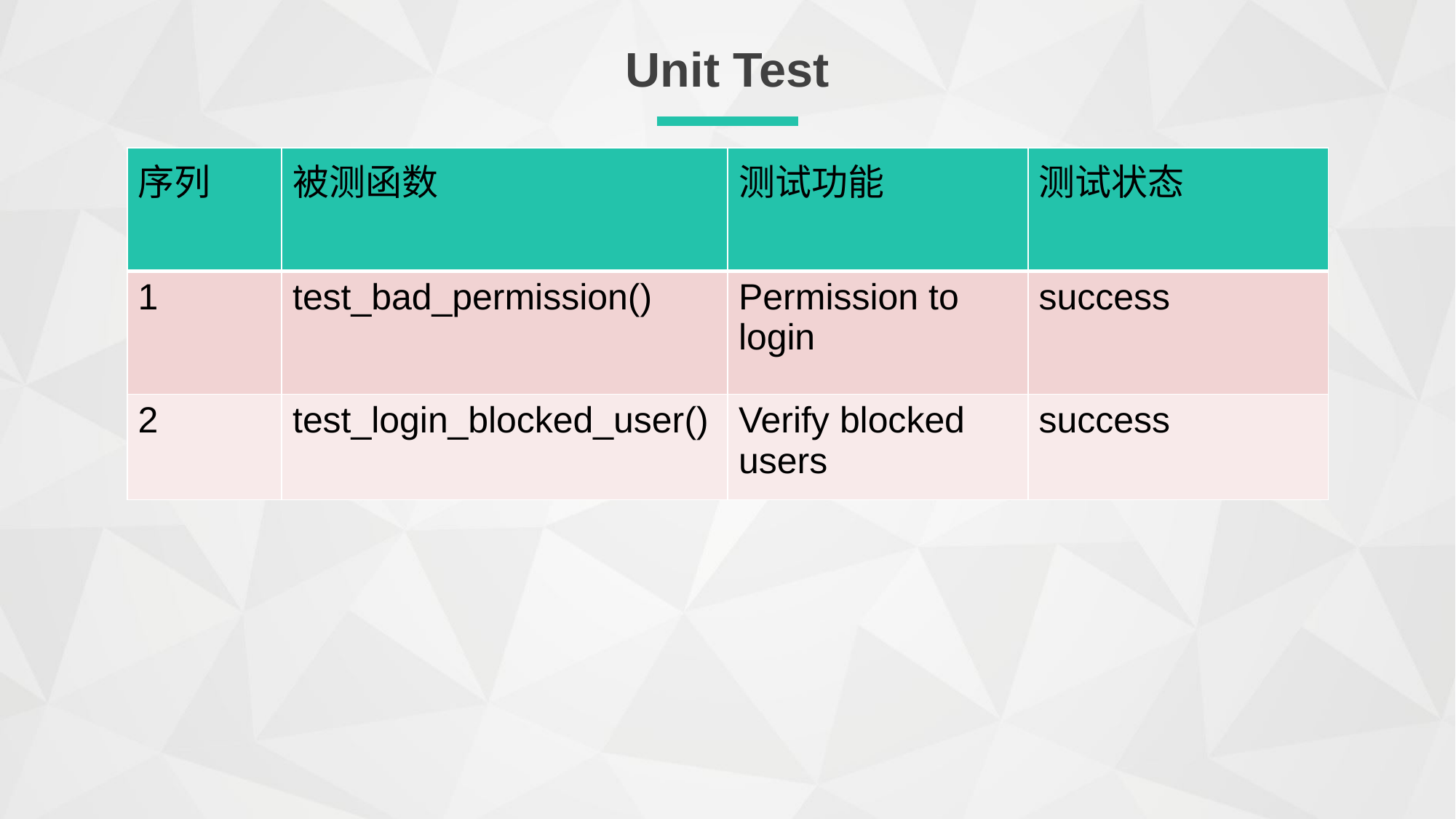

Unit Test
| 序列 | 被测函数 | 测试功能 | 测试状态 |
| --- | --- | --- | --- |
| 1 | test\_bad\_permission() | Permission to login | success |
| 2 | test\_login\_blocked\_user() | Verify blocked users | success |